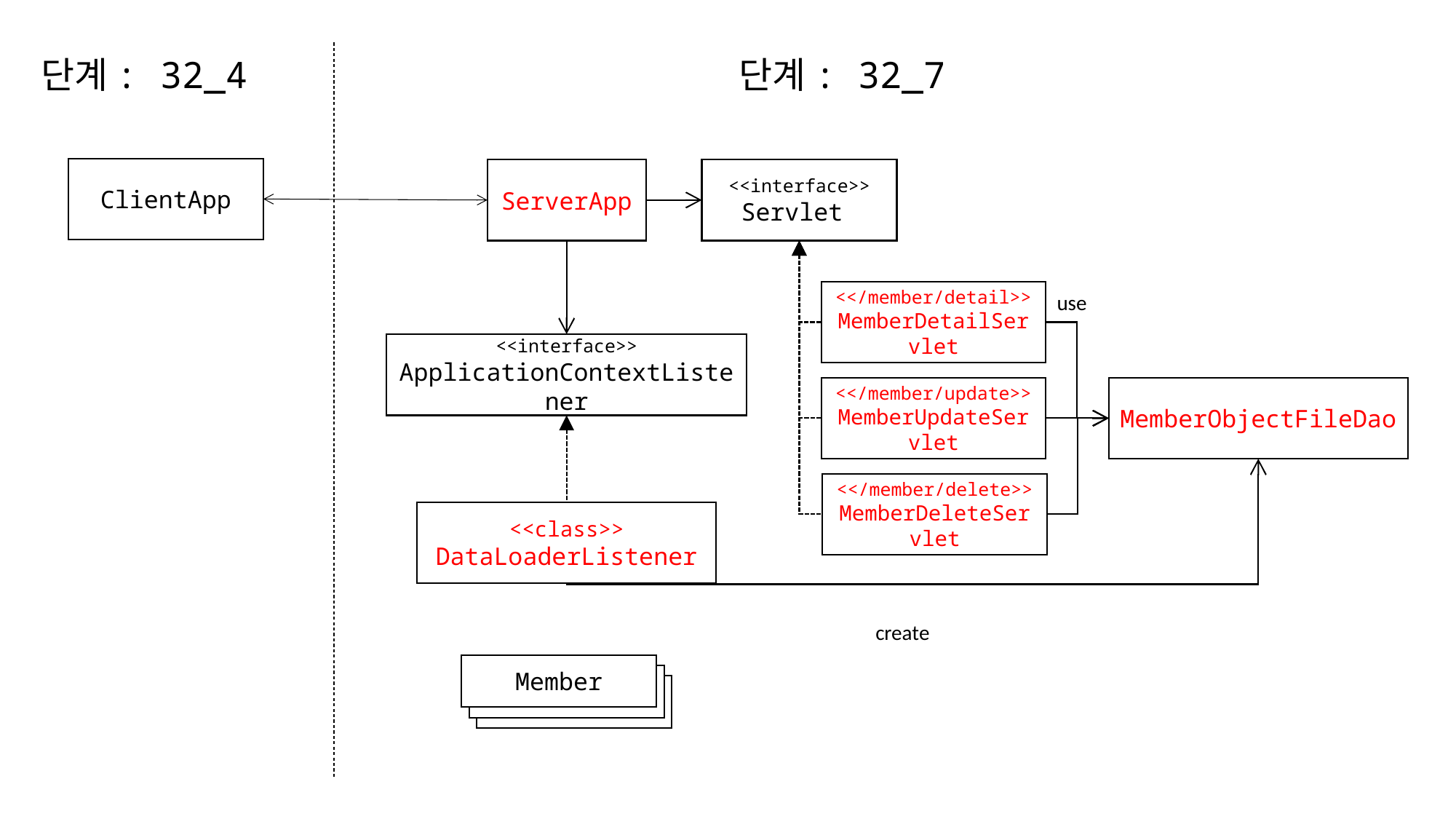

단계: 32_4
단계: 32_7
ClientApp
ServerApp
<<interface>>
Servlet
<</member/detail>>
MemberDetailServlet
use
<<interface>>
ApplicationContextListener
<</member/update>>
MemberUpdateServlet
MemberObjectFileDao
<</member/delete>>
MemberDeleteServlet
<<class>>
DataLoaderListener
create
Member
Board
Lesson